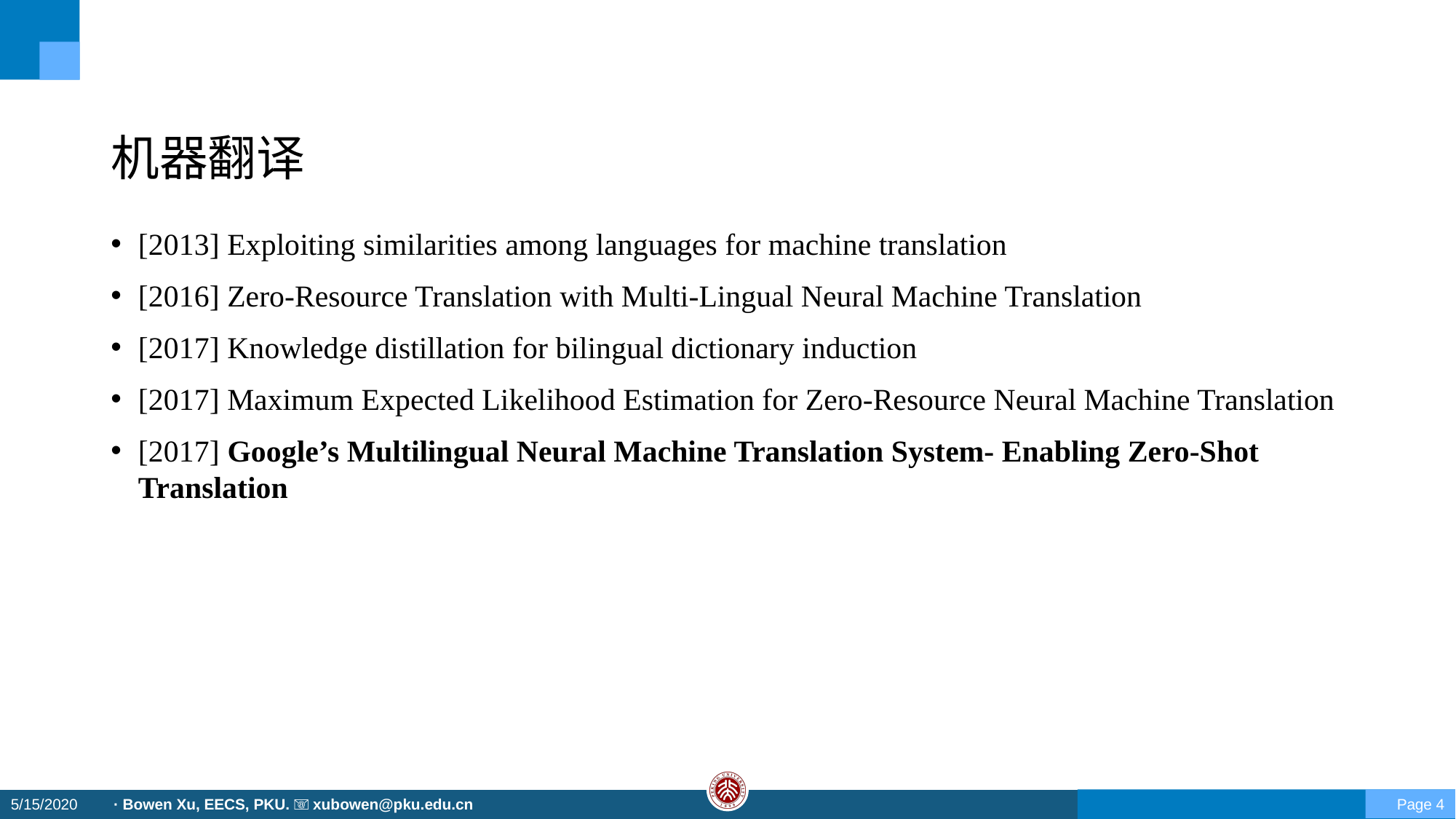

# 机器翻译
[2013] Exploiting similarities among languages for machine translation
[2016] Zero-Resource Translation with Multi-Lingual Neural Machine Translation
[2017] Knowledge distillation for bilingual dictionary induction
[2017] Maximum Expected Likelihood Estimation for Zero-Resource Neural Machine Translation
[2017] Google’s Multilingual Neural Machine Translation System- Enabling Zero-Shot Translation